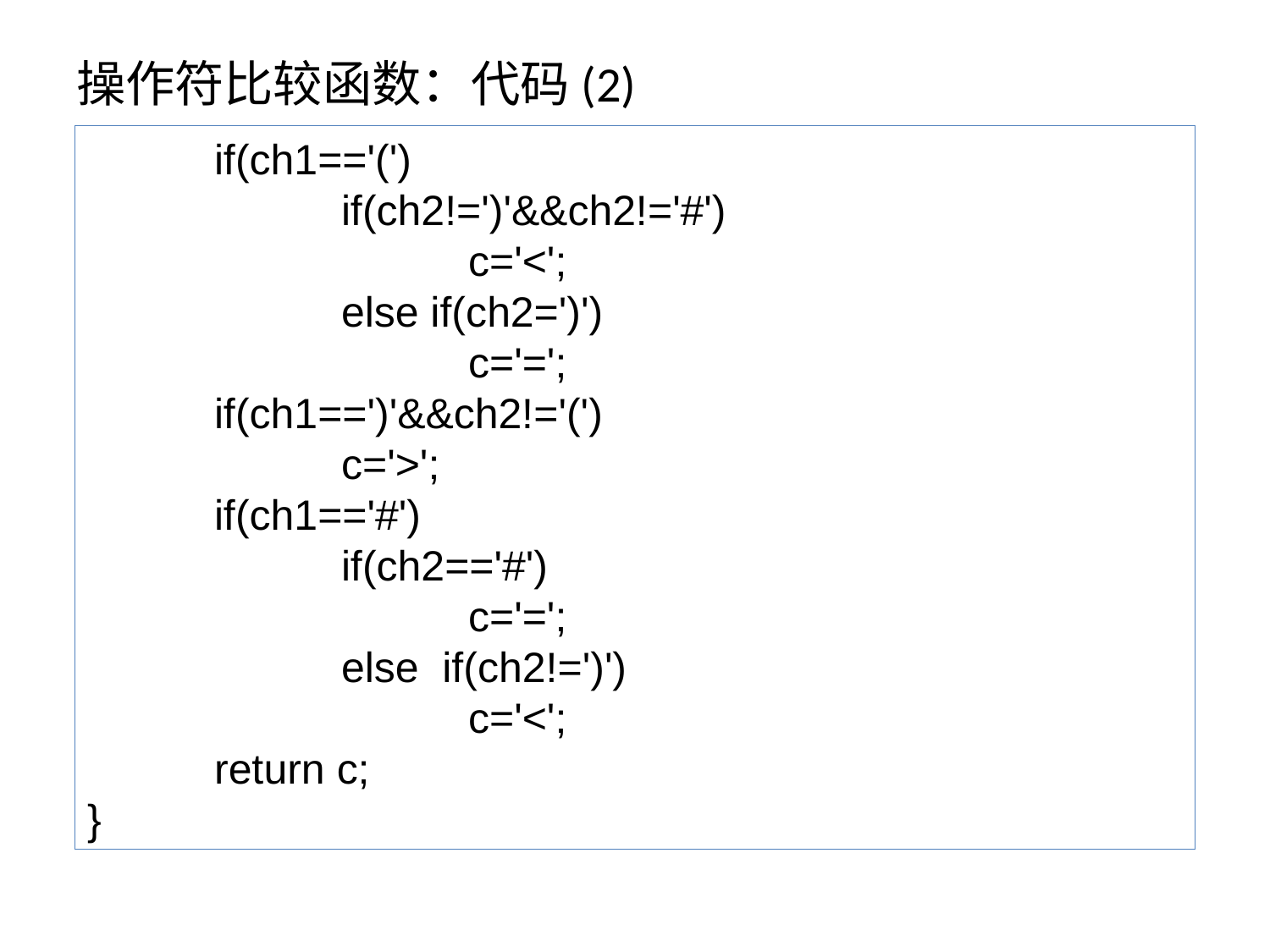

# 操作符比较函数：代码(2)
	if(ch1=='(')
		if(ch2!=')'&&ch2!='#')
			c='<';
		else if(ch2=')')
			c='=';
	if(ch1==')'&&ch2!='(')
		c='>';
	if(ch1=='#')
		if(ch2=='#')
			c='=';
		else  if(ch2!=')')
			c='<';
	return c;
}